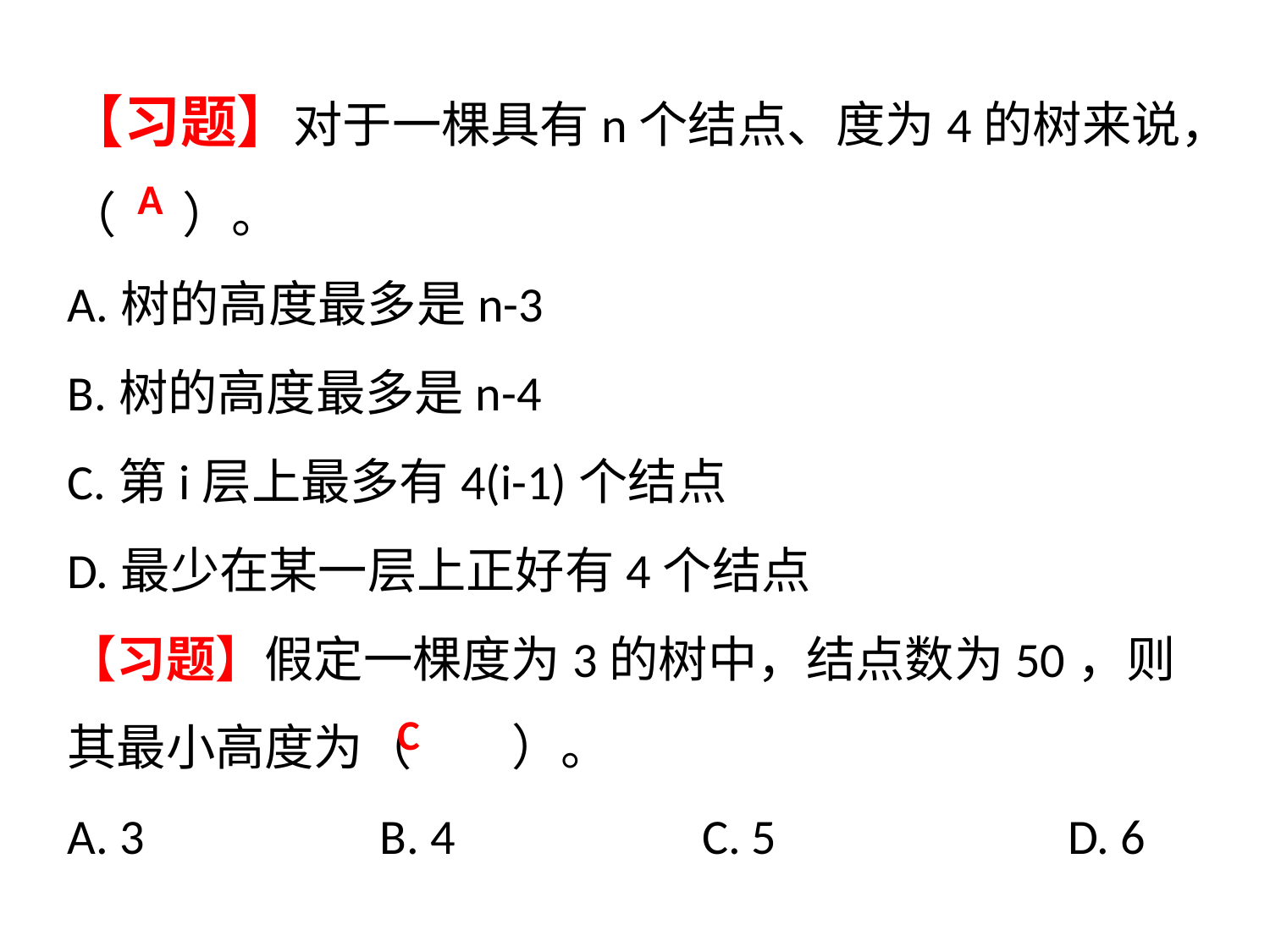

【习题】对于一棵具有n个结点、度为4的树来说，（      ）。
A.树的高度最多是n-3
B.树的高度最多是n-4
C.第i层上最多有4(i-1)个结点
D.最少在某一层上正好有4个结点
【习题】假定一棵度为3的树中，结点数为50，则其最小高度为（         ）。
A. 3                     B. 4                      C. 5                          D. 6
A
C